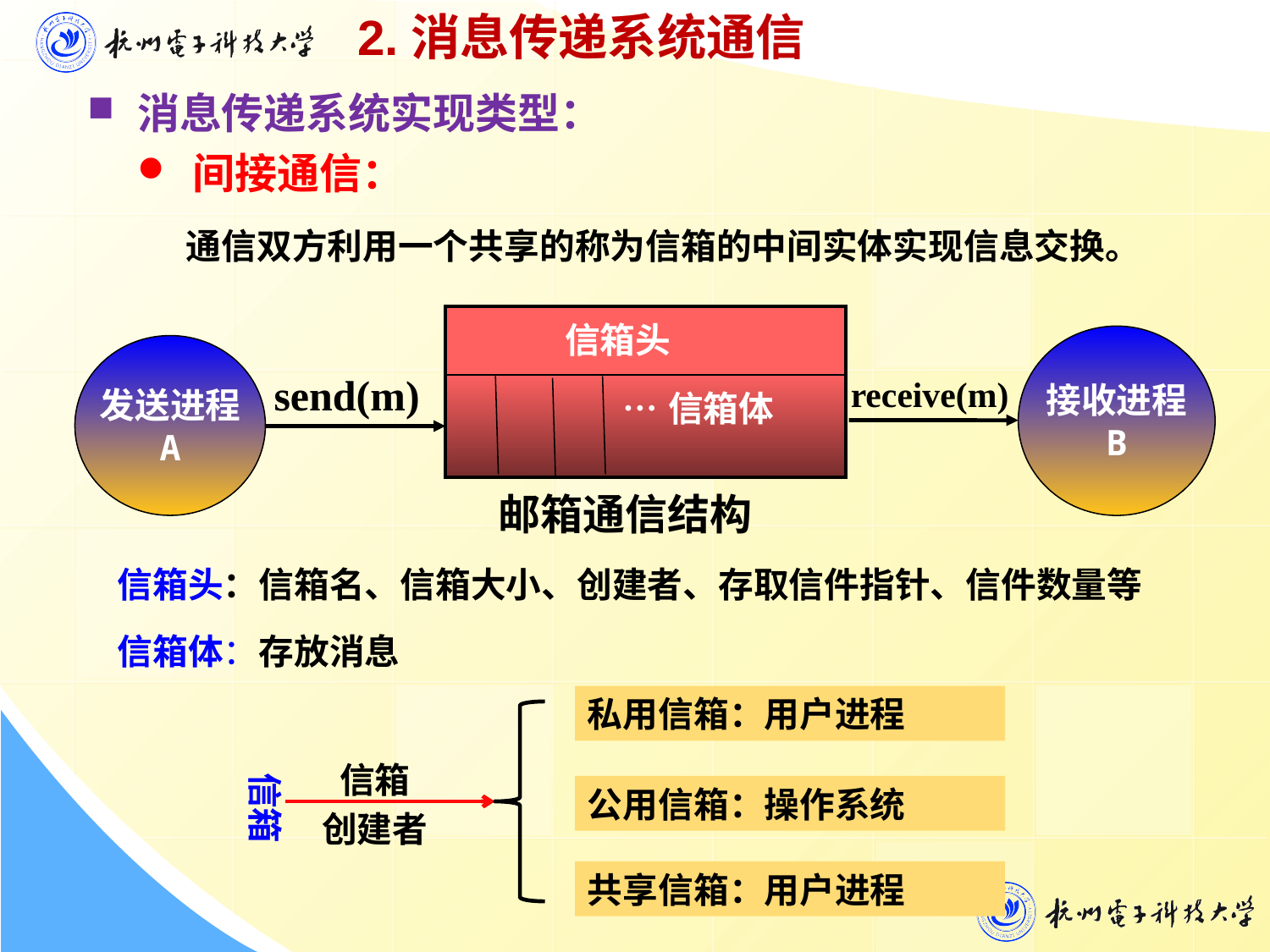

2.消息传递系统通信
 消息传递系统实现类型：
 间接通信：
     通信双方利用一个共享的称为信箱的中间实体实现信息交换。
| 信箱头 |
| --- |
| …信箱体 |
接收进程
B
发送进程
A
send(m)
receive(m)

邮箱通信结构
信箱头：信箱名、信箱大小、创建者、存取信件指针、信件数量等
信箱体：存放消息
私用信箱：用户进程

信箱
创建者
信箱
公用信箱：操作系统
共享信箱：用户进程